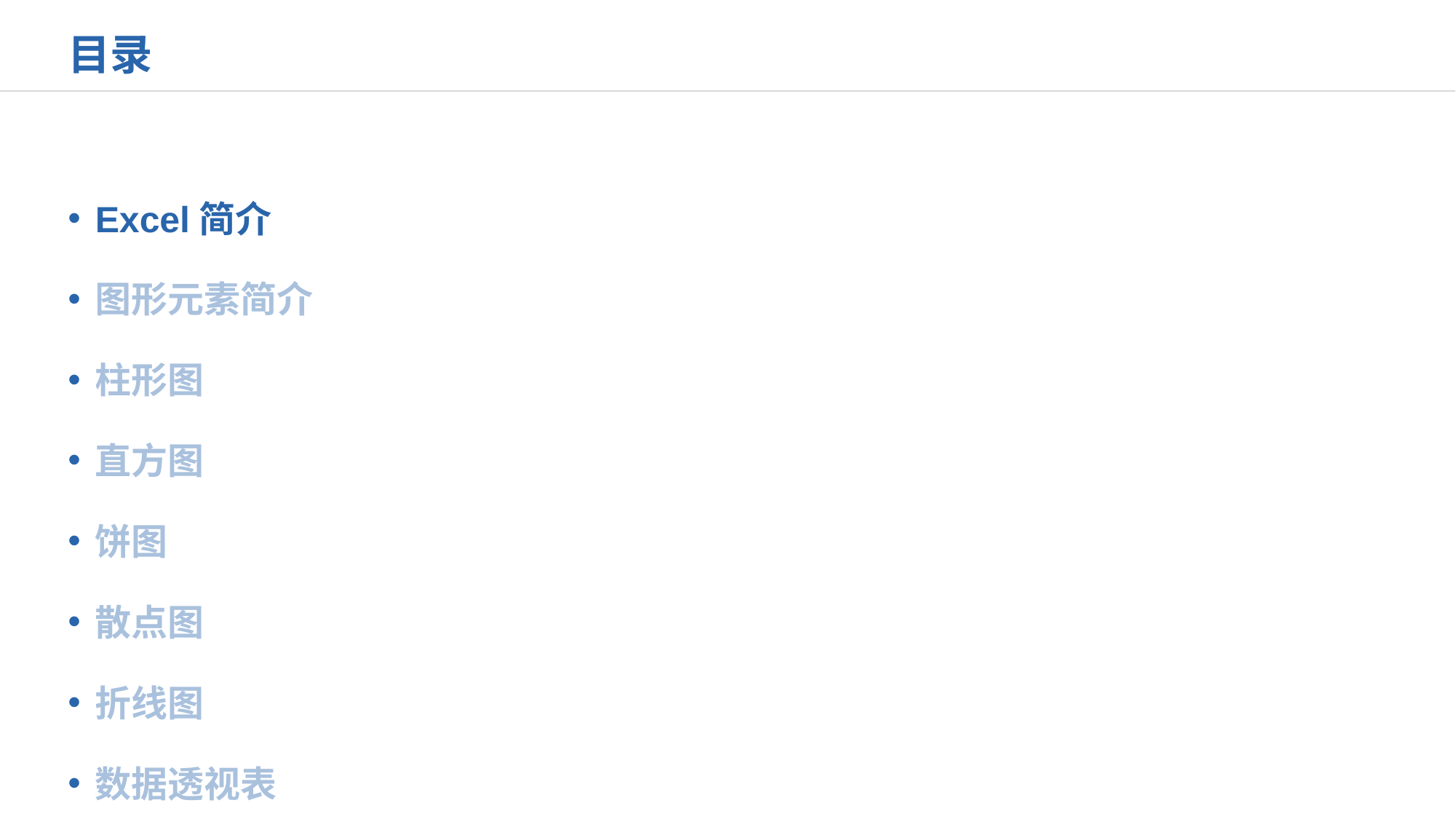

目录
Excel简介
图形元素简介
柱形图
直方图
饼图
散点图
折线图
数据透视表